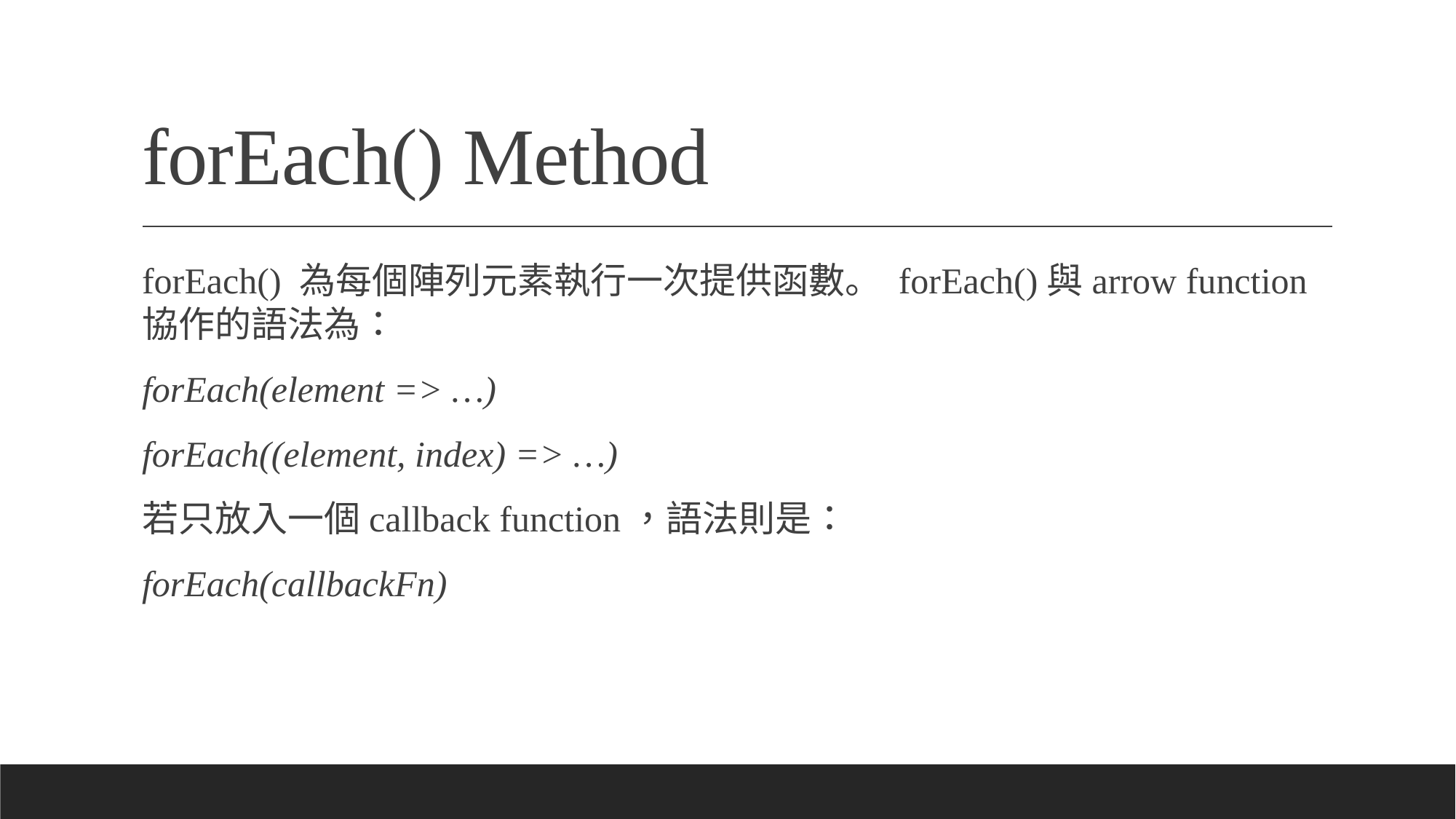

# forEach() Method
forEach() 為每個陣列元素執行一次提供函數。 forEach()與arrow function協作的語法為：
forEach(element => …)
forEach((element, index) => …)
若只放入一個callback function，語法則是：
forEach(callbackFn)